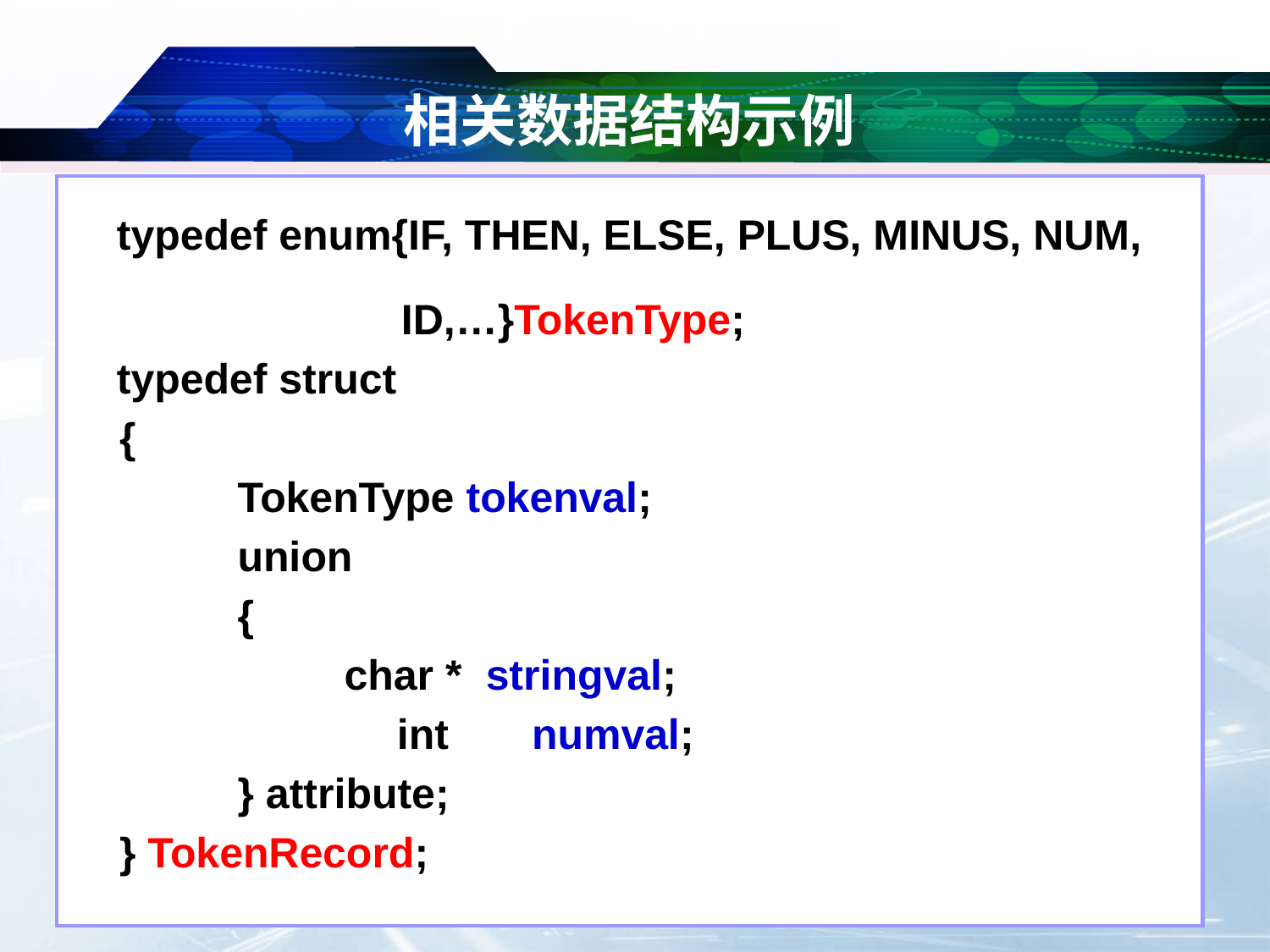

# 相关数据结构示例
    typedef enum{IF, THEN, ELSE, PLUS, MINUS, NUM,
                            ID,…}TokenType;
    typedef struct
	{
              TokenType tokenval;
              union
              {
                       char *  stringval;
			  int       numval;
              } attribute;
	} TokenRecord;